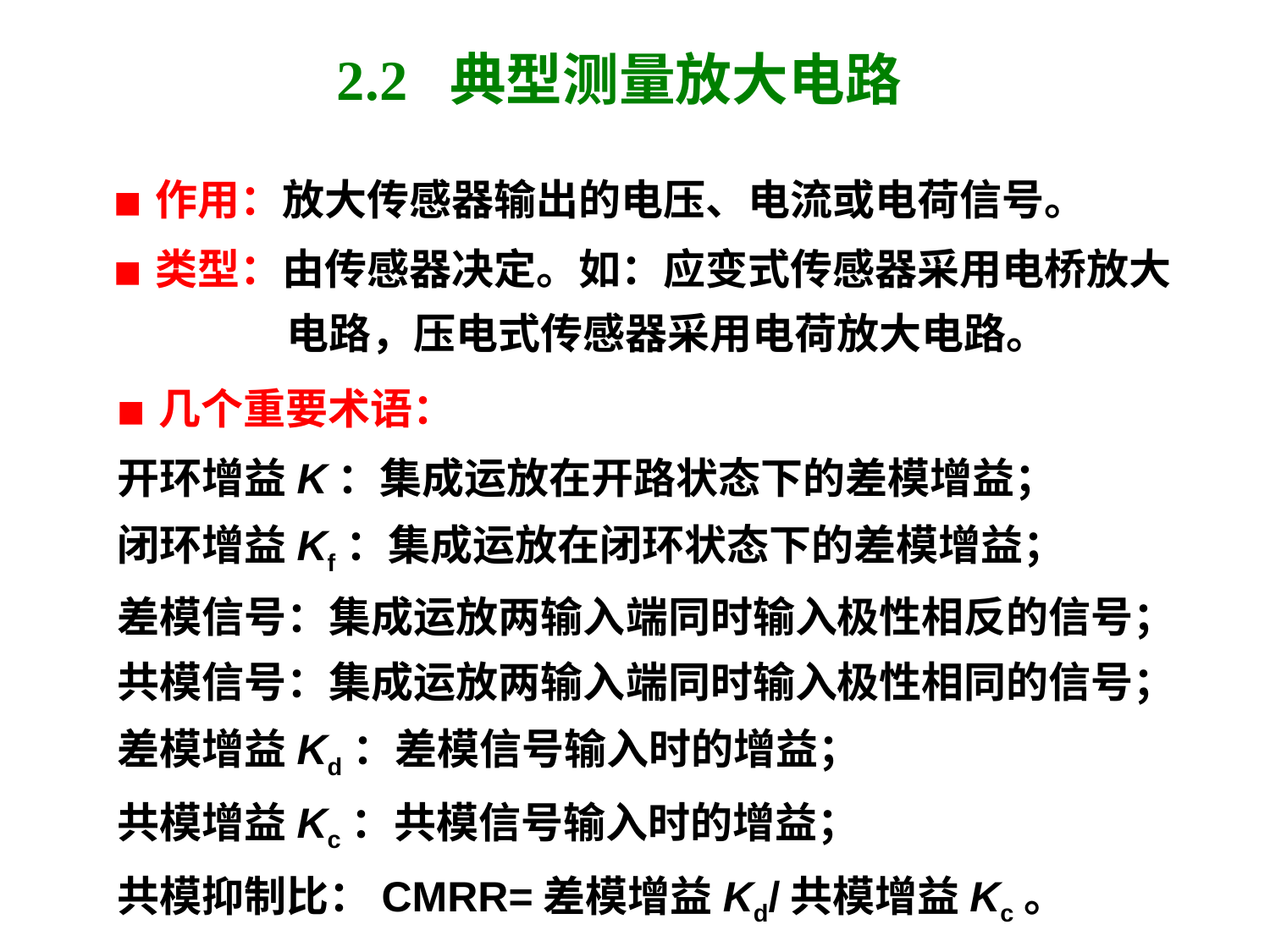

# 2.2  典型测量放大电路
■ 作用：放大传感器输出的电压、电流或电荷信号。
■ 类型：由传感器决定。如：应变式传感器采用电桥放大
                 电路，压电式传感器采用电荷放大电路。
■ 几个重要术语：
开环增益K：集成运放在开路状态下的差模增益；
闭环增益Kf：集成运放在闭环状态下的差模增益；
差模信号：集成运放两输入端同时输入极性相反的信号；
共模信号：集成运放两输入端同时输入极性相同的信号；
差模增益Kd：差模信号输入时的增益；
共模增益Kc：共模信号输入时的增益；
共模抑制比：CMRR=差模增益Kd/共模增益Kc。